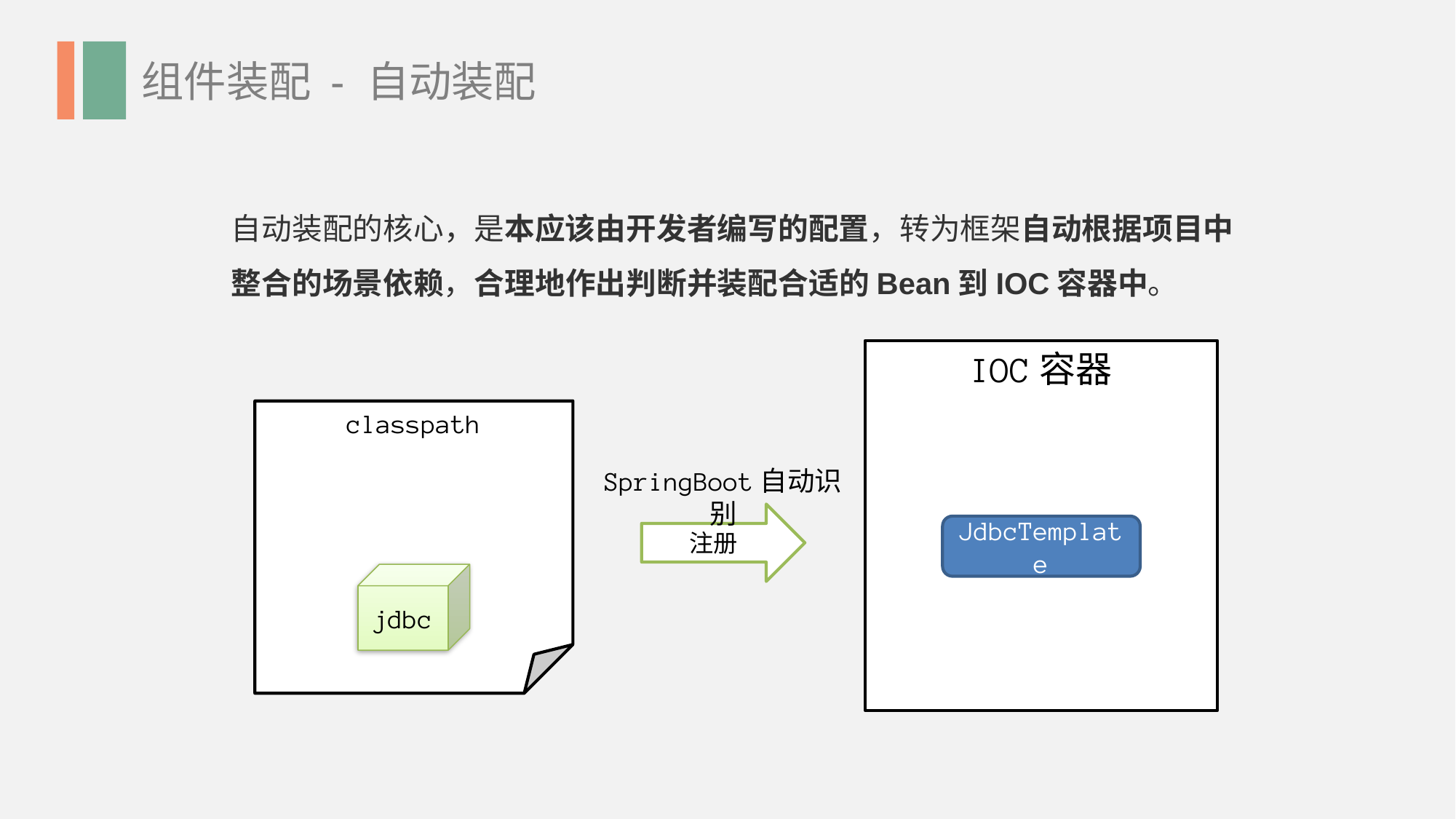

组件装配 - 自动装配
自动装配的核心，是本应该由开发者编写的配置，转为框架自动根据项目中整合的场景依赖，合理地作出判断并装配合适的Bean到IOC容器中。
IOC容器
classpath
SpringBoot自动识别
注册
JdbcTemplate
jdbc